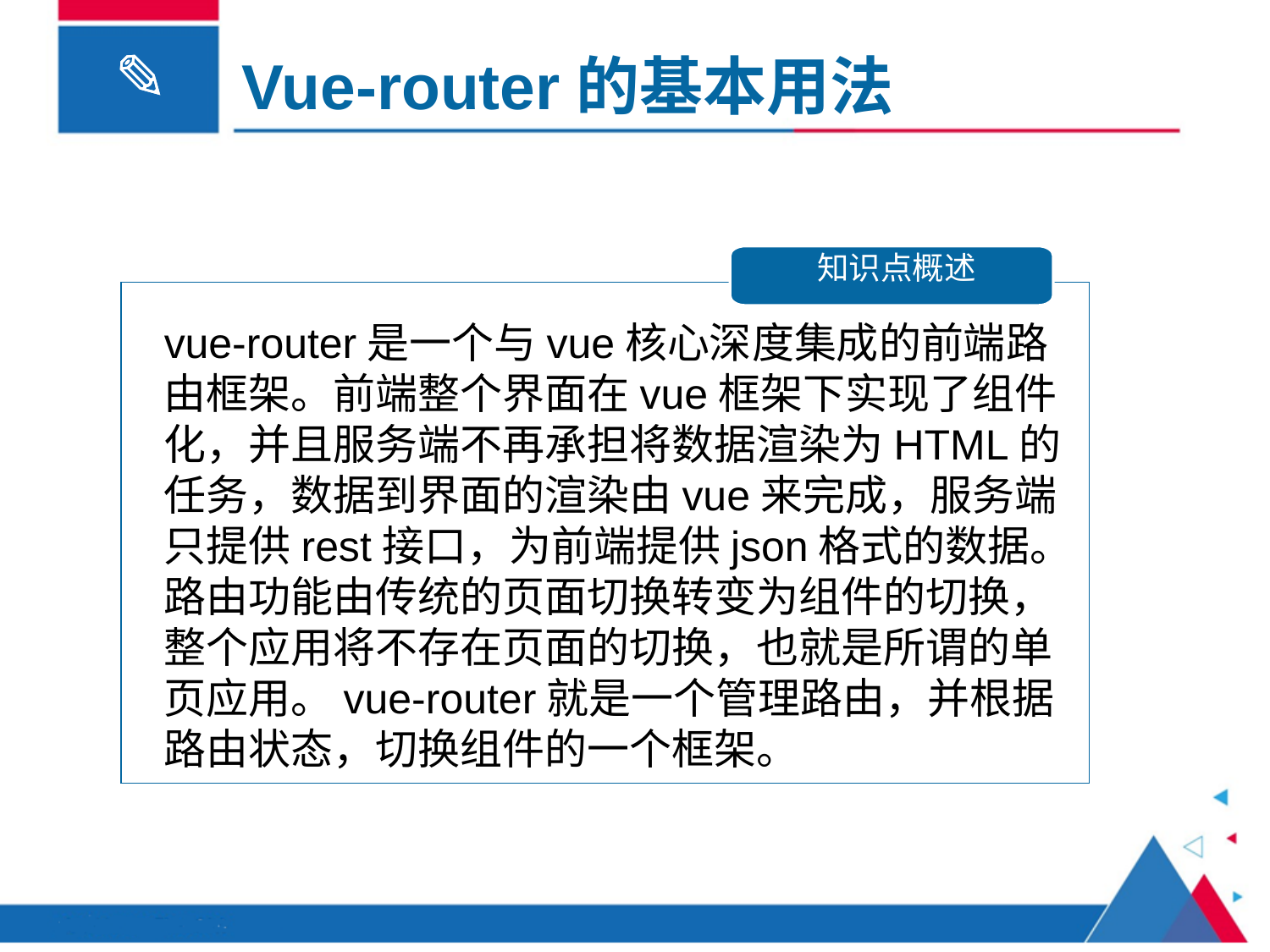

Vue-router的基本用法
知识点概述

vue-router是一个与vue核心深度集成的前端路由框架。前端整个界面在vue框架下实现了组件化，并且服务端不再承担将数据渲染为HTML的任务，数据到界面的渲染由vue来完成，服务端只提供rest接口，为前端提供json格式的数据。路由功能由传统的页面切换转变为组件的切换，整个应用将不存在页面的切换，也就是所谓的单页应用。vue-router就是一个管理路由，并根据路由状态，切换组件的一个框架。